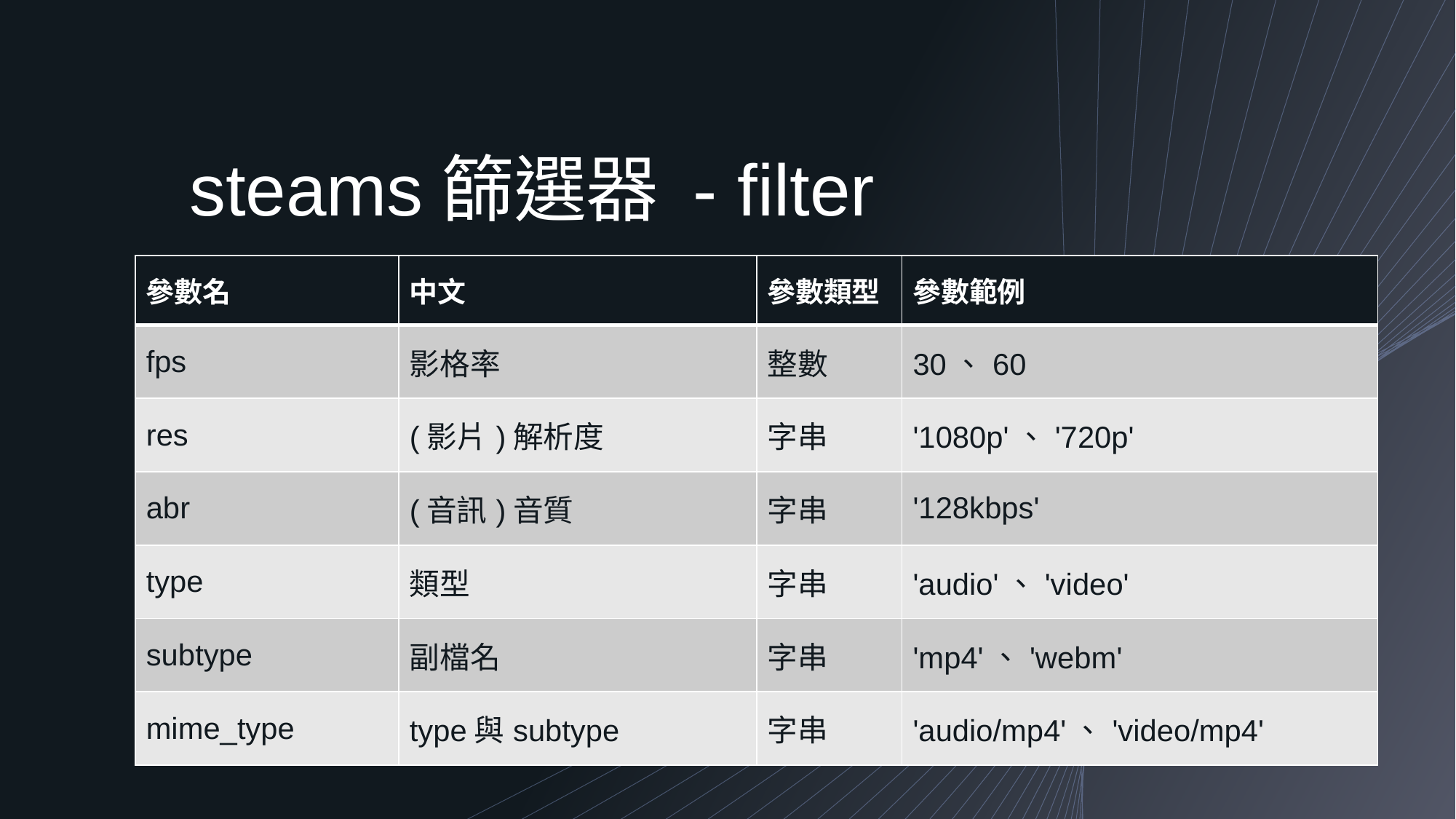

# steams篩選器 - filter
| 參數名 | 中文 | 參數類型 | 參數範例 |
| --- | --- | --- | --- |
| fps | 影格率 | 整數 | 30、60 |
| res | (影片)解析度 | 字串 | '1080p'、'720p' |
| abr | (音訊)音質 | 字串 | '128kbps' |
| type | 類型 | 字串 | 'audio'、'video' |
| subtype | 副檔名 | 字串 | 'mp4'、'webm' |
| mime\_type | type與subtype | 字串 | 'audio/mp4'、'video/mp4' |